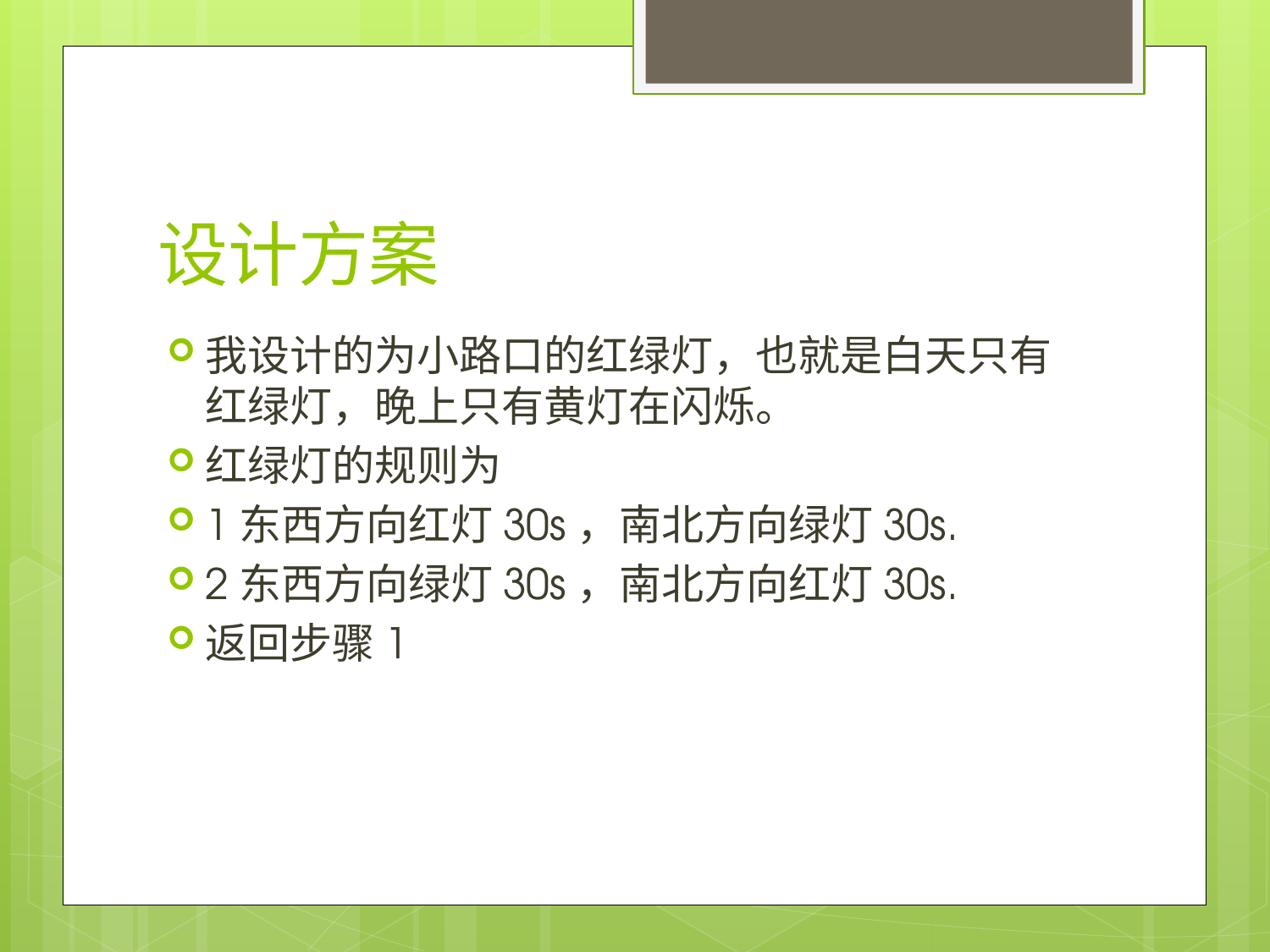

# 设计方案
我设计的为小路口的红绿灯，也就是白天只有红绿灯，晚上只有黄灯在闪烁。
红绿灯的规则为
1东西方向红灯30s，南北方向绿灯30s.
2东西方向绿灯30s，南北方向红灯30s.
返回步骤1